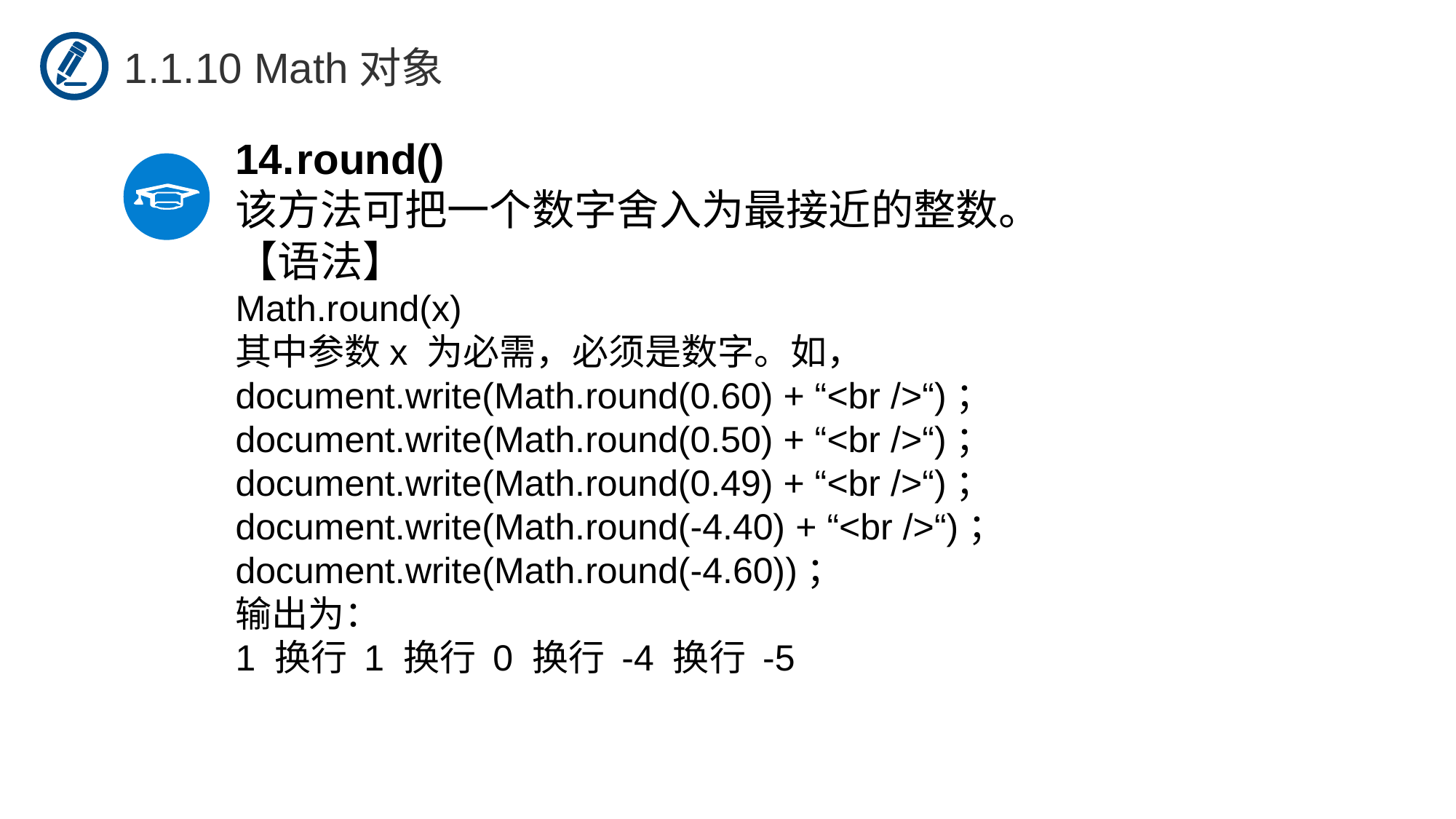

1.1.10 Math对象
round()
该方法可把一个数字舍入为最接近的整数。
【语法】
Math.round(x)
其中参数x 为必需，必须是数字。如，
document.write(Math.round(0.60) + “<br />“)；
document.write(Math.round(0.50) + “<br />“)；
document.write(Math.round(0.49) + “<br />“)；
document.write(Math.round(-4.40) + “<br />“)；
document.write(Math.round(-4.60))；
输出为：
1 换行 1 换行 0 换行 -4 换行 -5